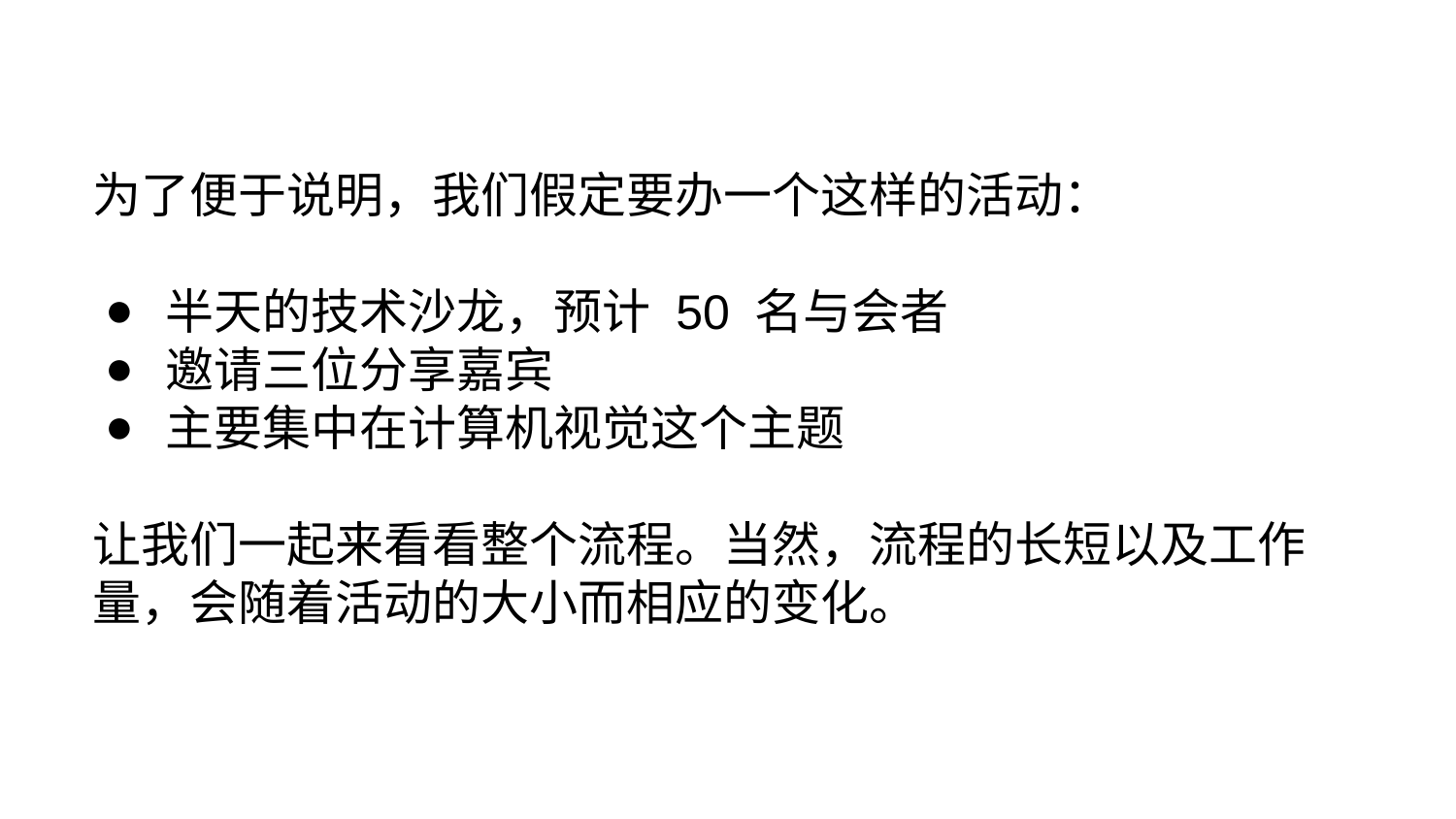

# 为了便于说明，我们假定要办一个这样的活动：

半天的技术沙龙，预计 50 名与会者
邀请三位分享嘉宾
主要集中在计算机视觉这个主题

让我们一起来看看整个流程。当然，流程的长短以及工作量，会随着活动的大小而相应的变化。